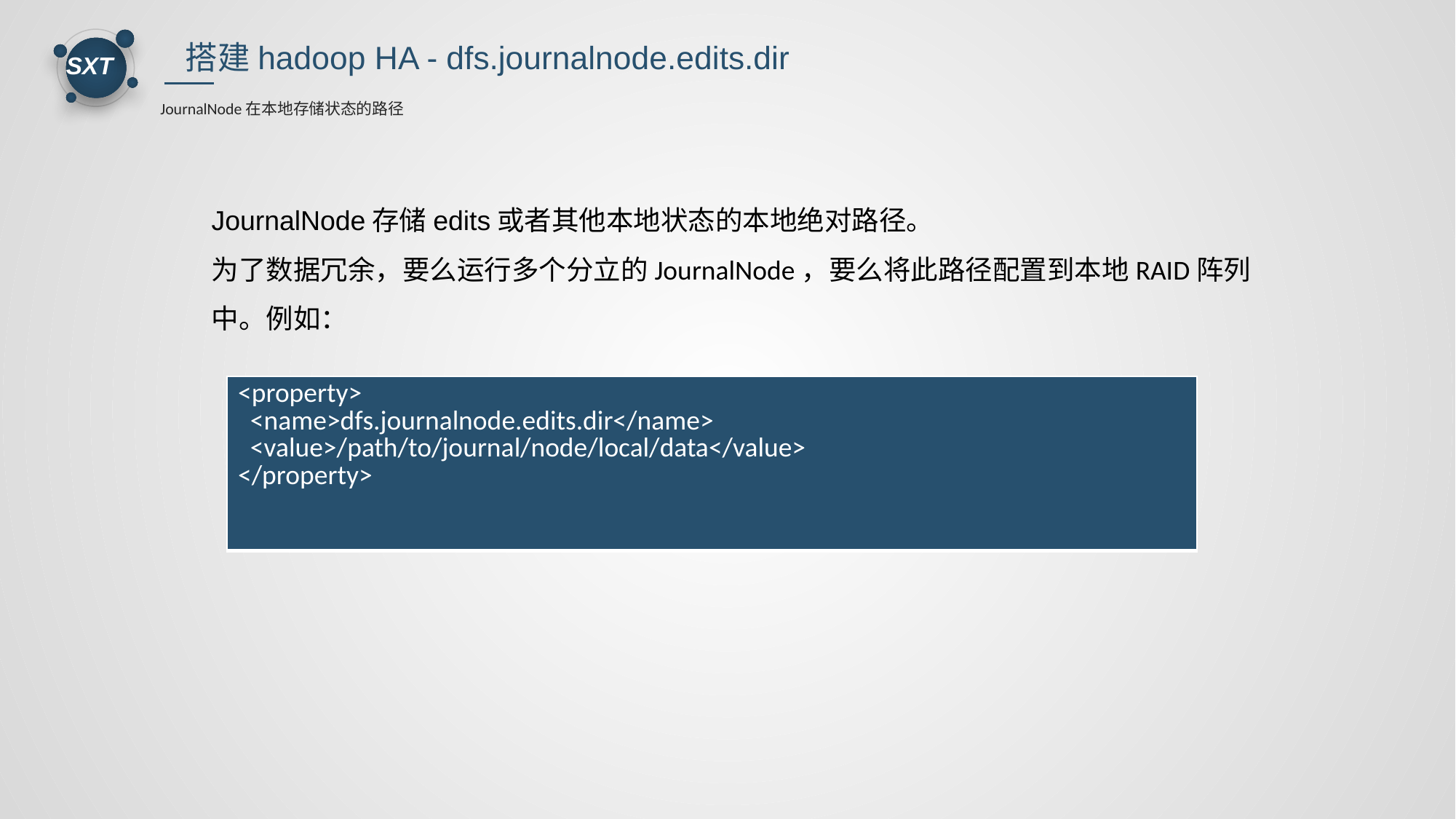

搭建hadoop HA - dfs.journalnode.edits.dir
JournalNode在本地存储状态的路径
JournalNode存储edits或者其他本地状态的本地绝对路径。
为了数据冗余，要么运行多个分立的JournalNode，要么将此路径配置到本地RAID阵列中。例如：
| <property> <name>dfs.journalnode.edits.dir</name> <value>/path/to/journal/node/local/data</value> </property> |
| --- |